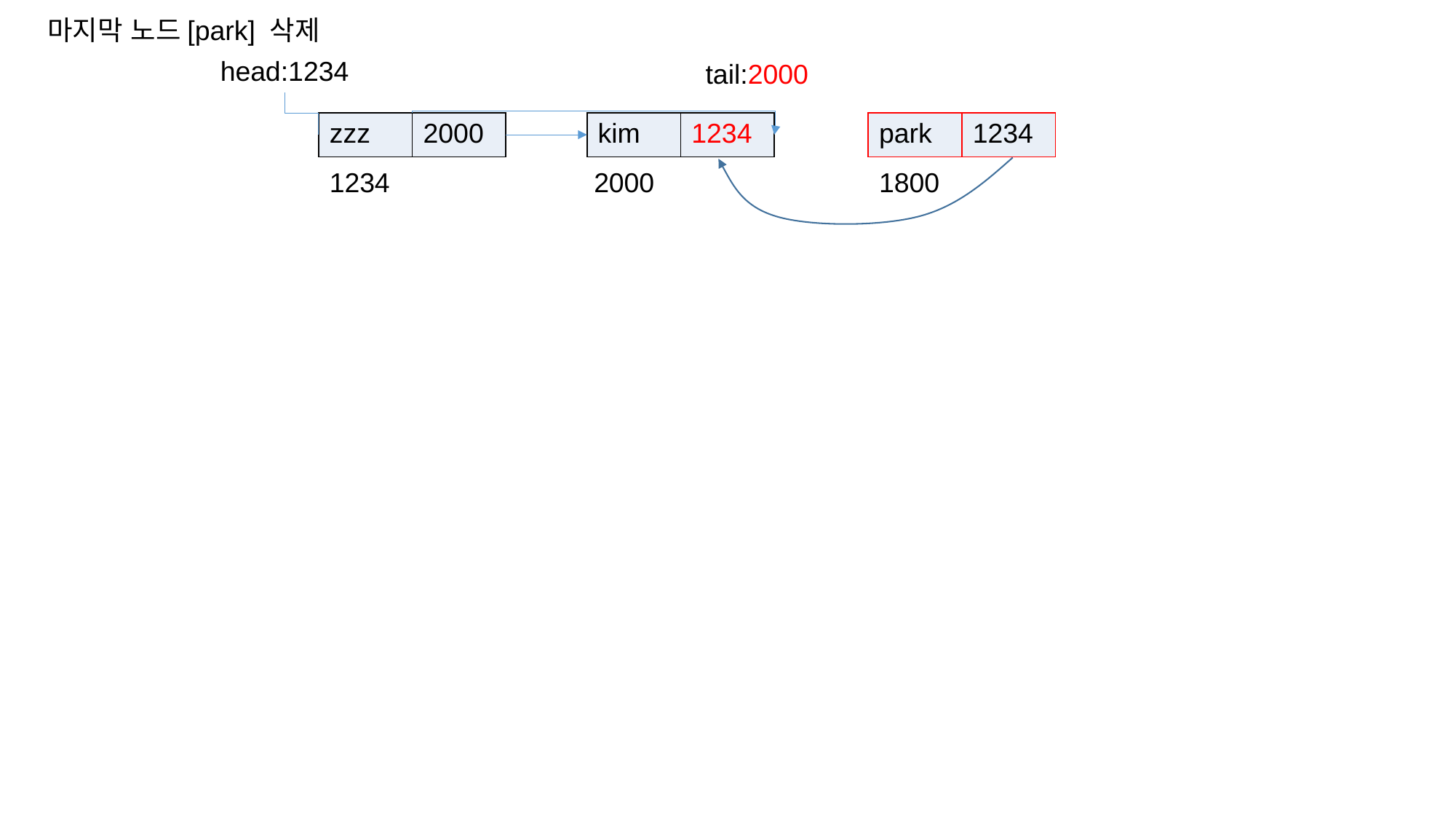

마지막 노드[park] 삭제
head:1234
tail:2000
| zzz | 2000 |
| --- | --- |
| kim | 1234 |
| --- | --- |
| park | 1234 |
| --- | --- |

1800
1234
2000